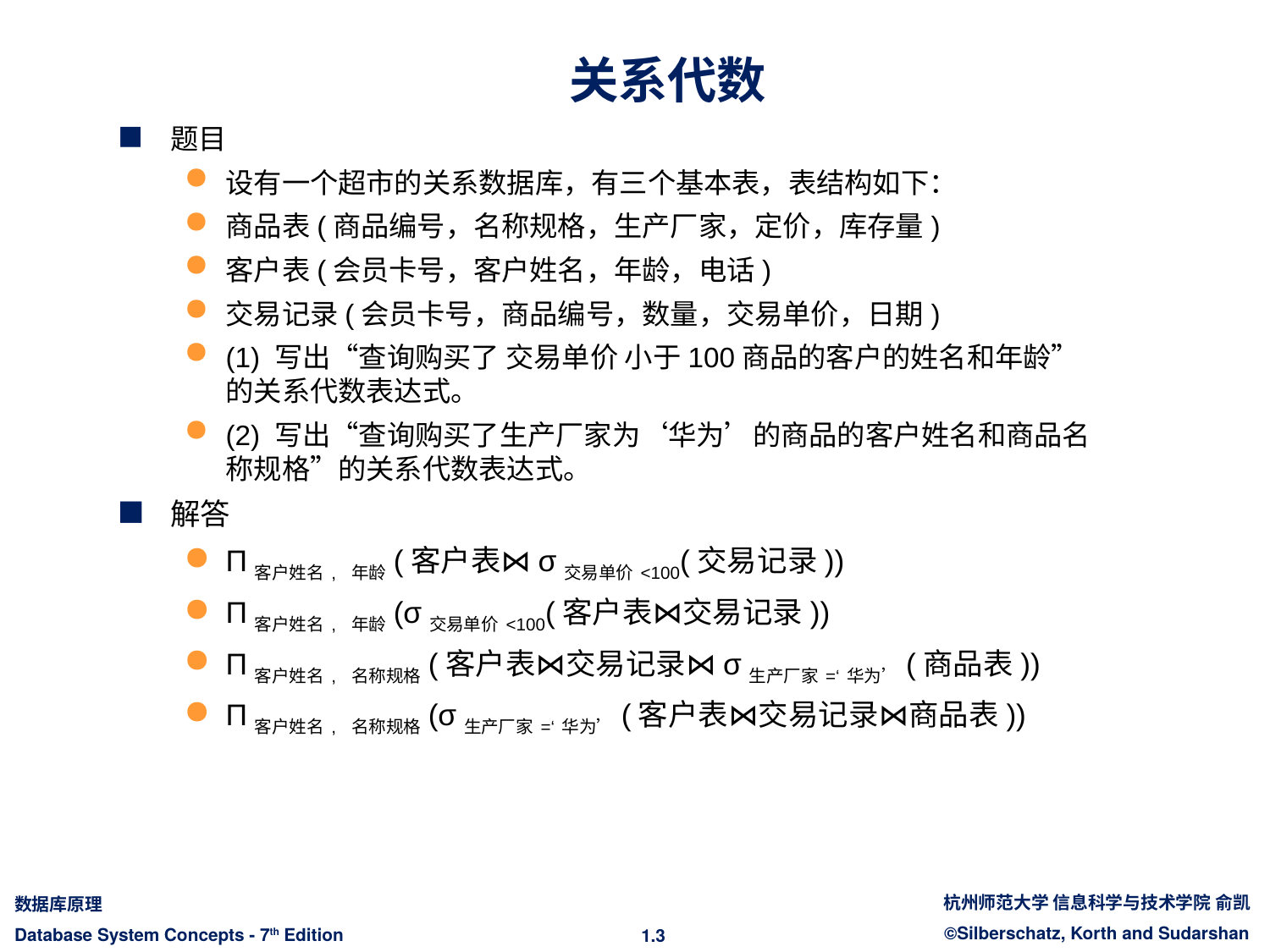

# 关系代数
题目
设有一个超市的关系数据库，有三个基本表，表结构如下：
商品表(商品编号，名称规格，生产厂家，定价，库存量)
客户表(会员卡号，客户姓名，年龄，电话)
交易记录(会员卡号，商品编号，数量，交易单价，日期)
(1) 写出“查询购买了 交易单价 小于100商品的客户的姓名和年龄”的关系代数表达式。
(2) 写出“查询购买了生产厂家为‘华为’的商品的客户姓名和商品名称规格”的关系代数表达式。
解答
Π客户姓名, 年龄(客户表⋈σ交易单价<100(交易记录))
Π客户姓名, 年龄(σ交易单价<100(客户表⋈交易记录))
Π客户姓名, 名称规格(客户表⋈交易记录⋈σ生产厂家=‘华为’(商品表))
Π客户姓名, 名称规格(σ生产厂家=‘华为’(客户表⋈交易记录⋈商品表))